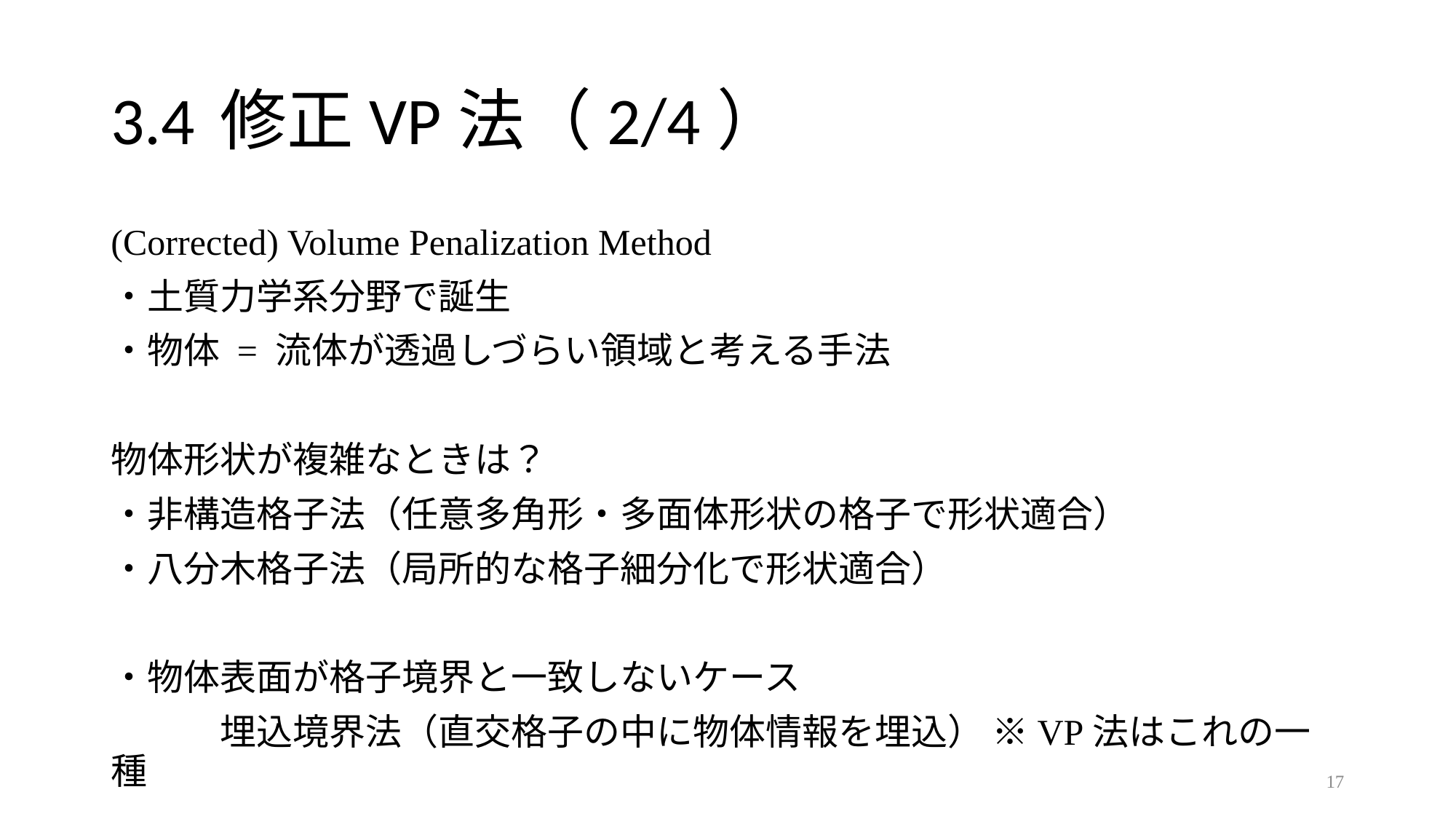

# 3.4	修正VP法（2/4）
(Corrected) Volume Penalization Method
・土質力学系分野で誕生
・物体 = 流体が透過しづらい領域と考える手法

物体形状が複雑なときは？
・非構造格子法（任意多角形・多面体形状の格子で形状適合）
・八分木格子法（局所的な格子細分化で形状適合）

・物体表面が格子境界と一致しないケース
	埋込境界法（直交格子の中に物体情報を埋込） ※VP法はこれの一種

17